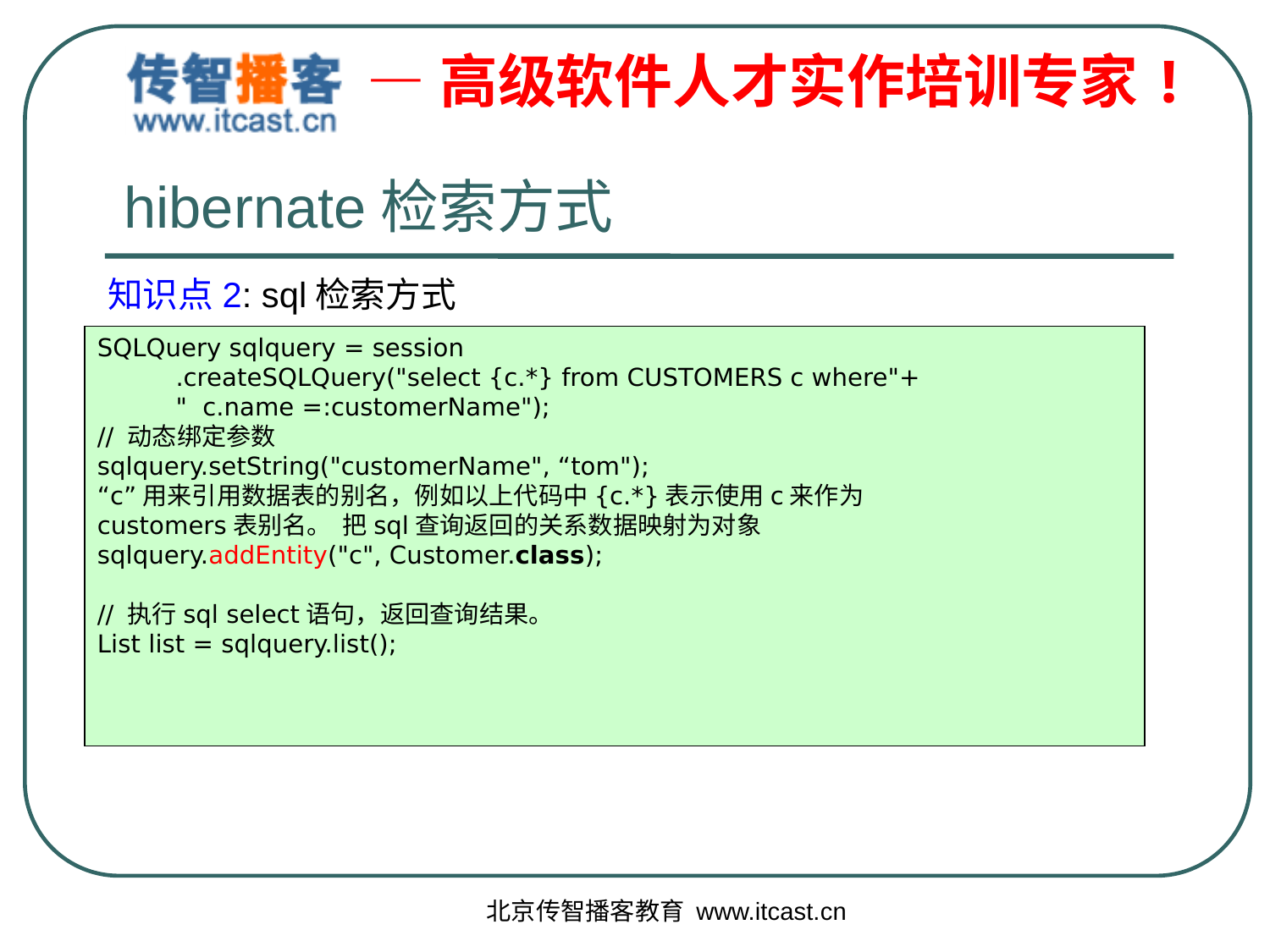

# hibernate检索方式
知识点2: sql检索方式
SQLQuery sqlquery = session
          .createSQLQuery("select {c.*} from CUSTOMERS c where"+
          "  c.name =:customerName");
// 动态绑定参数
sqlquery.setString("customerName", “tom");
“c”用来引用数据表的别名，例如以上代码中{c.*}表示使用c来作为
customers表别名。  把sql查询返回的关系数据映射为对象
sqlquery.addEntity("c", Customer.class);

// 执行sql select语句，返回查询结果。
List list = sqlquery.list();
北京传智播客教育 www.itcast.cn